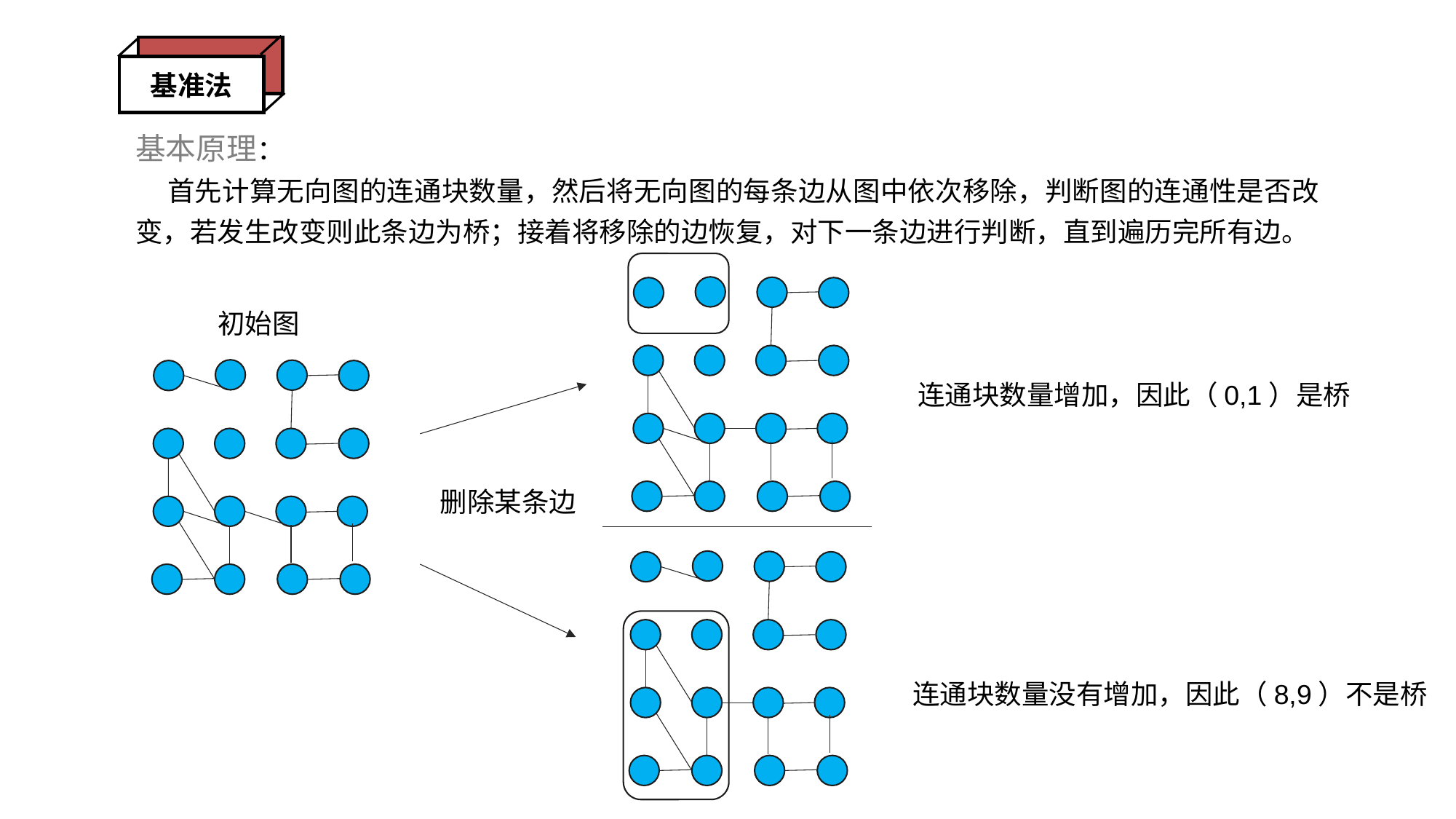

基准法
基本原理：
首先计算无向图的连通块数量，然后将无向图的每条边从图中依次移除，判断图的连通性是否改变，若发生改变则此条边为桥；接着将移除的边恢复，对下一条边进行判断，直到遍历完所有边。

初始图

连通块数量增加，因此（0,1）是桥
删除某条边

连通块数量没有增加，因此（8,9）不是桥